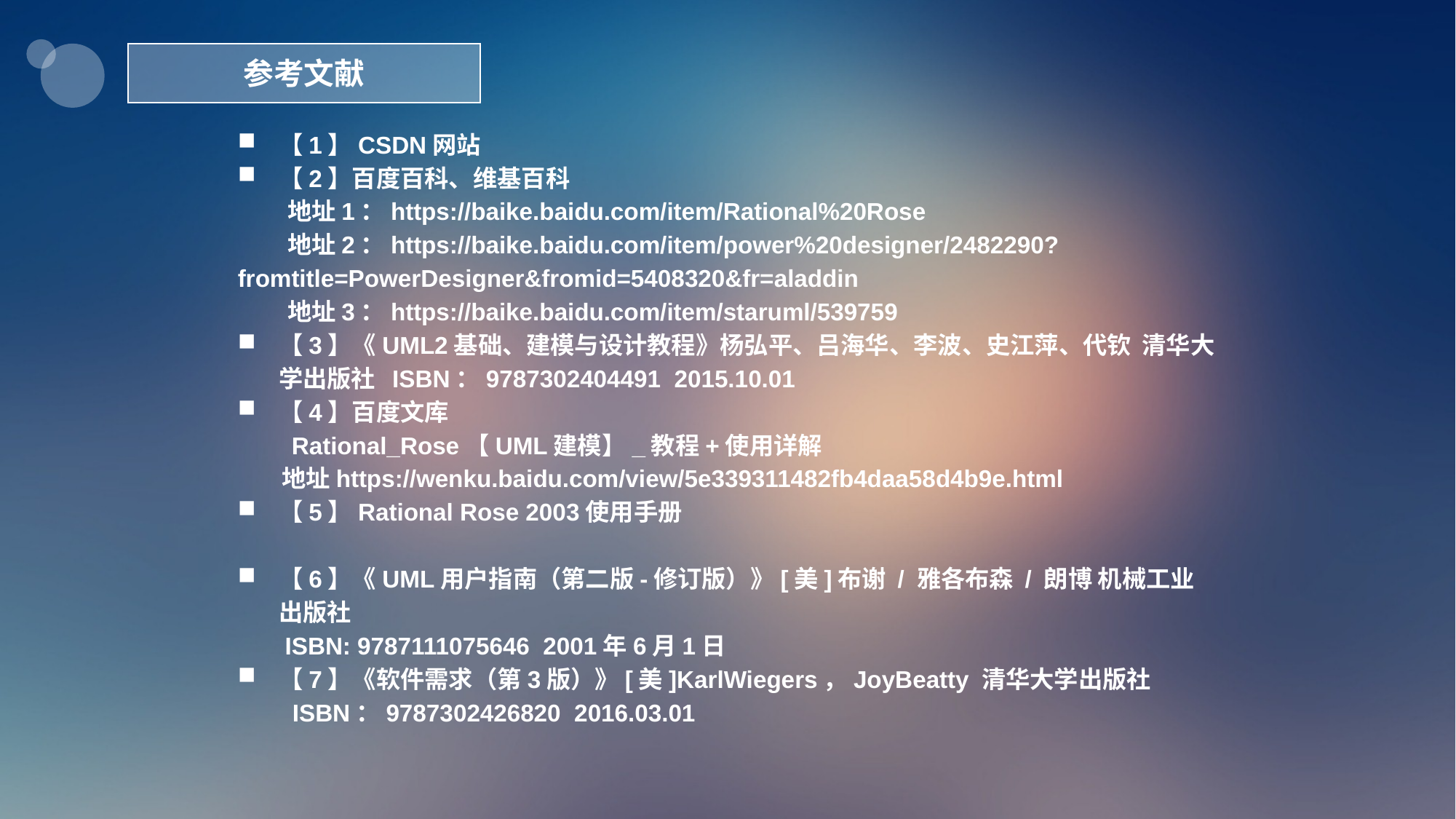

参考文献
【1】CSDN网站
【2】百度百科、维基百科
        地址1：https://baike.baidu.com/item/Rational%20Rose
        地址2：https://baike.baidu.com/item/power%20designer/2482290?fromtitle=PowerDesigner&fromid=5408320&fr=aladdin
        地址3：https://baike.baidu.com/item/staruml/539759
【3】《UML2基础、建模与设计教程》杨弘平、吕海华、李波、史江萍、代钦  清华大学出版社  ISBN：9787302404491  2015.10.01
【4】百度文库
        Rational_Rose【UML建模】_教程+使用详解
       地址https://wenku.baidu.com/view/5e339311482fb4daa58d4b9e.html
【5】Rational Rose 2003使用手册

【6】《UML用户指南（第二版-修订版）》[美]布谢 / 雅各布森 / 朗博 机械工业出版社
       ISBN: 9787111075646  2001年6月1日
【7】《软件需求（第3版）》[美]KarlWiegers，JoyBeatty 清华大学出版社
ISBN：9787302426820  2016.03.01